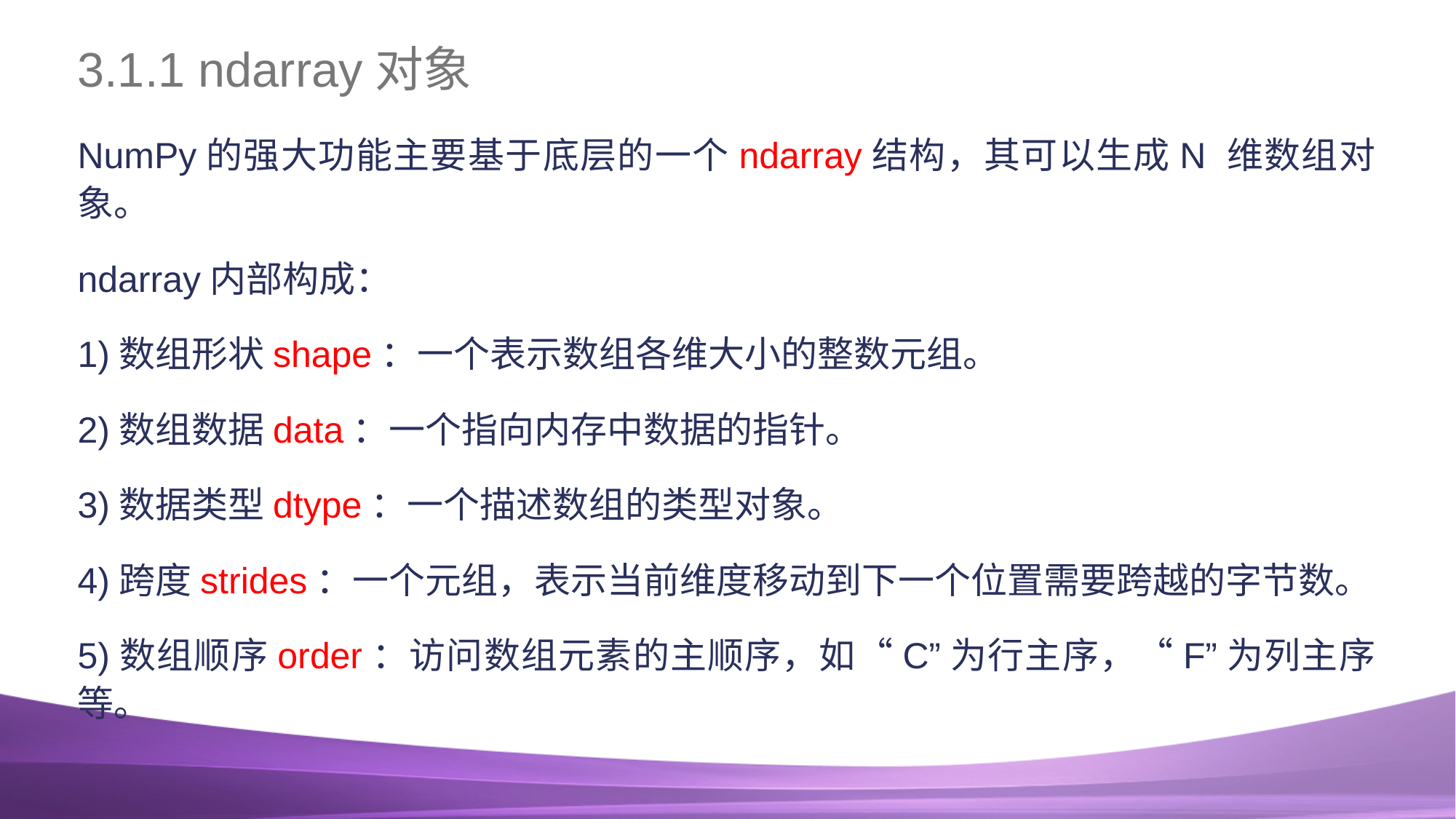

# 3.1.1 ndarray对象
NumPy的强大功能主要基于底层的一个ndarray结构，其可以生成N 维数组对象。
ndarray内部构成：
1)数组形状shape：一个表示数组各维大小的整数元组。
2)数组数据data：一个指向内存中数据的指针。
3)数据类型dtype：一个描述数组的类型对象。
4)跨度strides：一个元组，表示当前维度移动到下一个位置需要跨越的字节数。
5)数组顺序order：访问数组元素的主顺序，如“C”为行主序，“F”为列主序等。